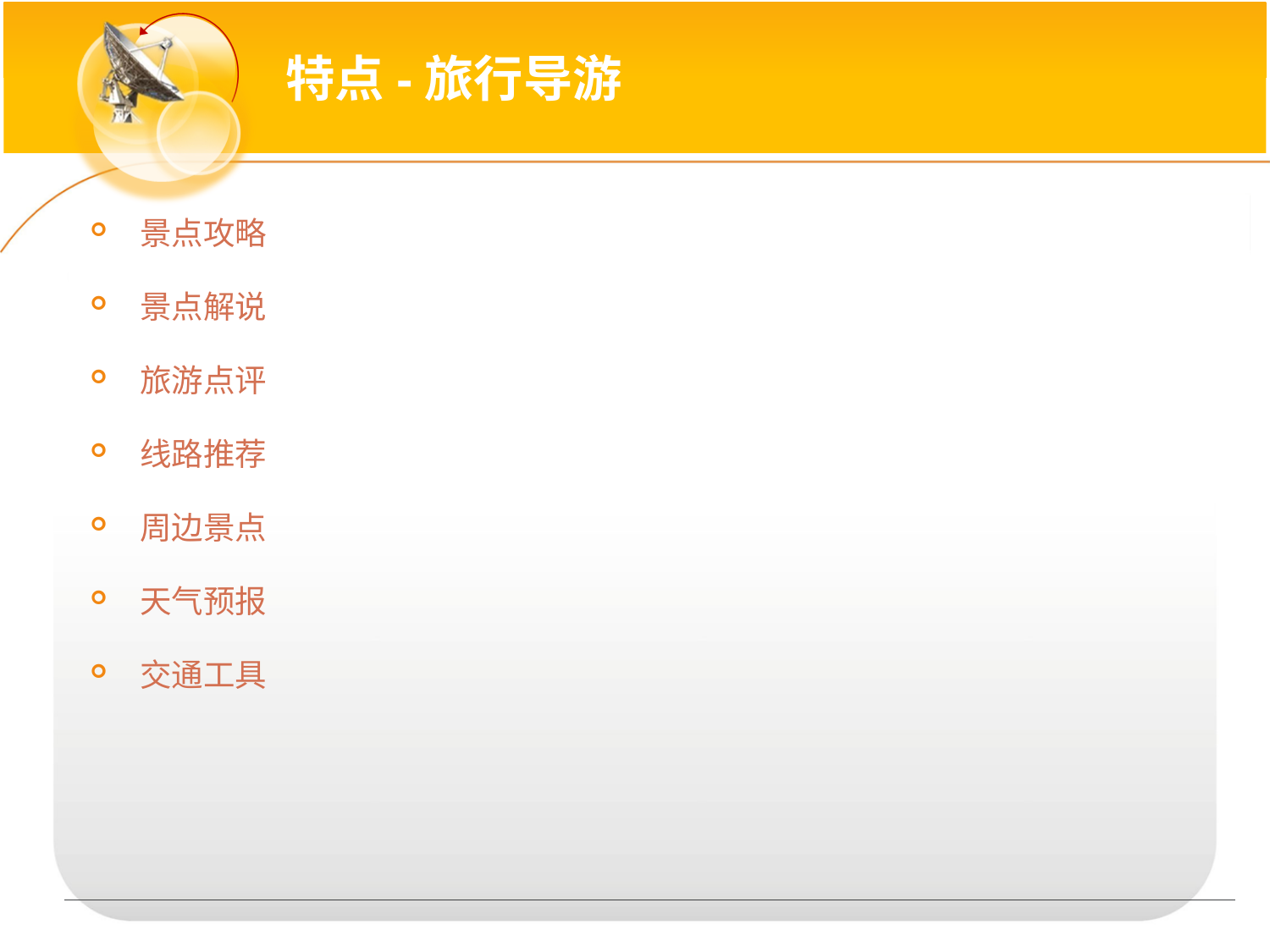

# 特点-旅行导游
景点攻略
景点解说
旅游点评
线路推荐
周边景点
天气预报
交通工具